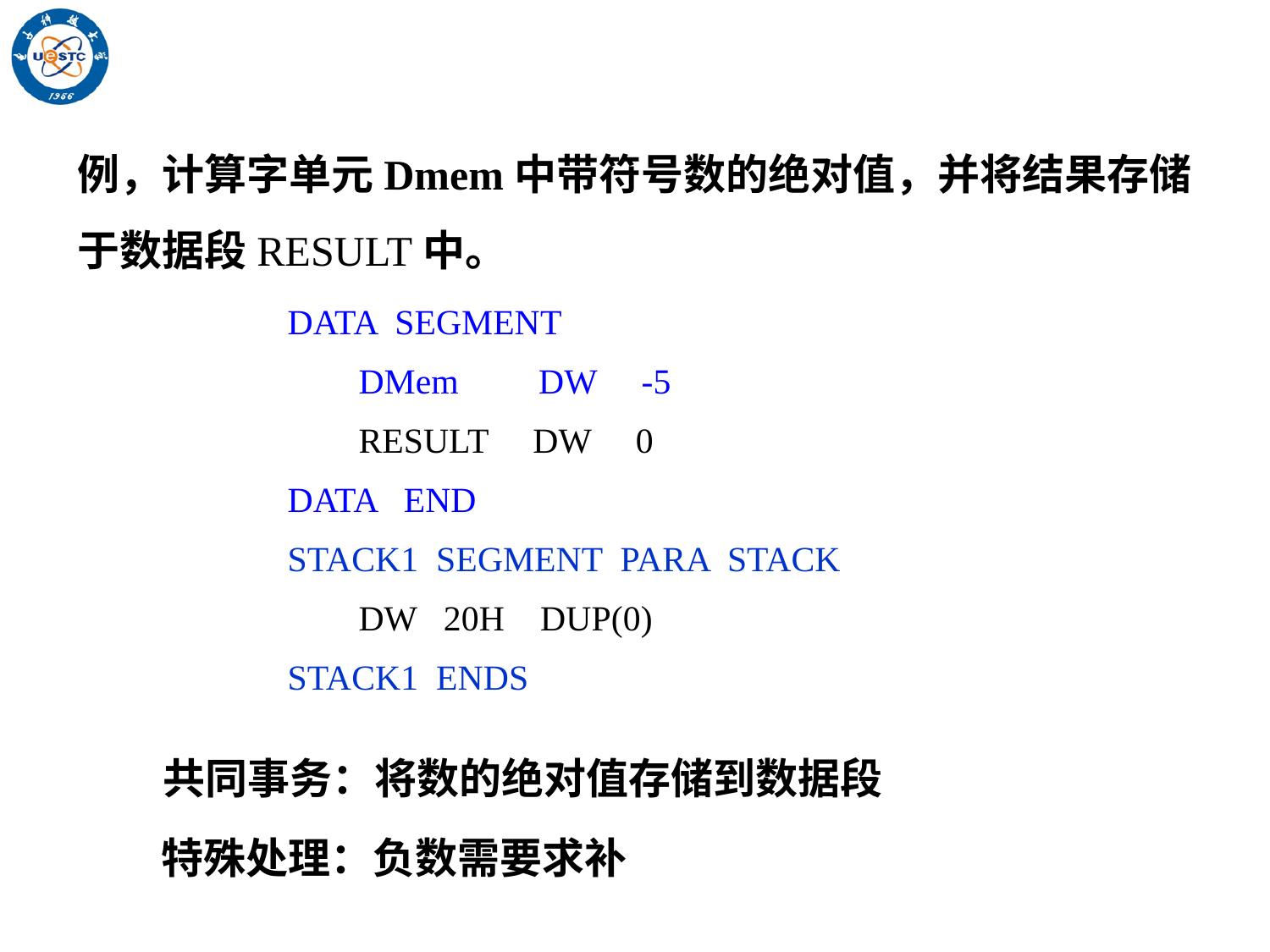

例，计算字单元Dmem中带符号数的绝对值，并将结果存储于数据段RESULT中。
DATA  SEGMENT
        DMem         DW     -5
        RESULT     DW     0
DATA   END
STACK1  SEGMENT  PARA  STACK
        DW   20H    DUP(0)
STACK1  ENDS
共同事务：将数的绝对值存储到数据段
特殊处理：负数需要求补